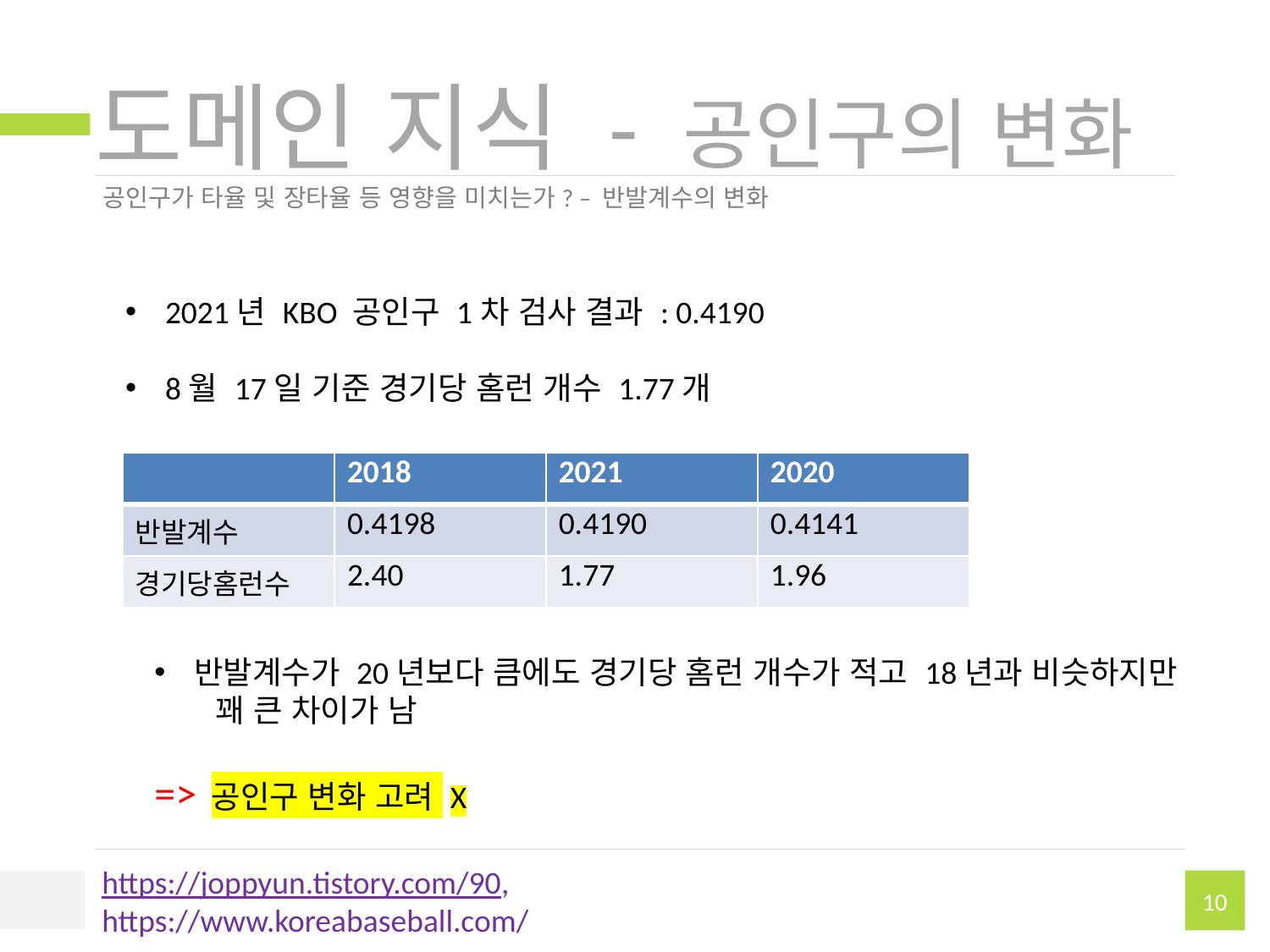

# 도메인 지식 - 공인구의 변화
공인구가 타율 및 장타율 등 영향을 미치는가? – 반발계수의 변화
2021년 KBO 공인구 1차 검사 결과 : 0.4190

8월 17일 기준 경기당 홈런 개수 1.77개

|  | 2018 | 2021 | 2020 |
| --- | --- | --- | --- |
| 반발계수 | 0.4198 | 0.4190 | 0.4141 |
| 경기당홈런수 | 2.40 | 1.77 | 1.96 |
반발계수가 20년보다 큼에도 경기당 홈런 개수가 적고 18년과 비슷하지만
      꽤 큰 차이가 남

=> 공인구 변화 고려 X
https://joppyun.tistory.com/90, https://www.koreabaseball.com/